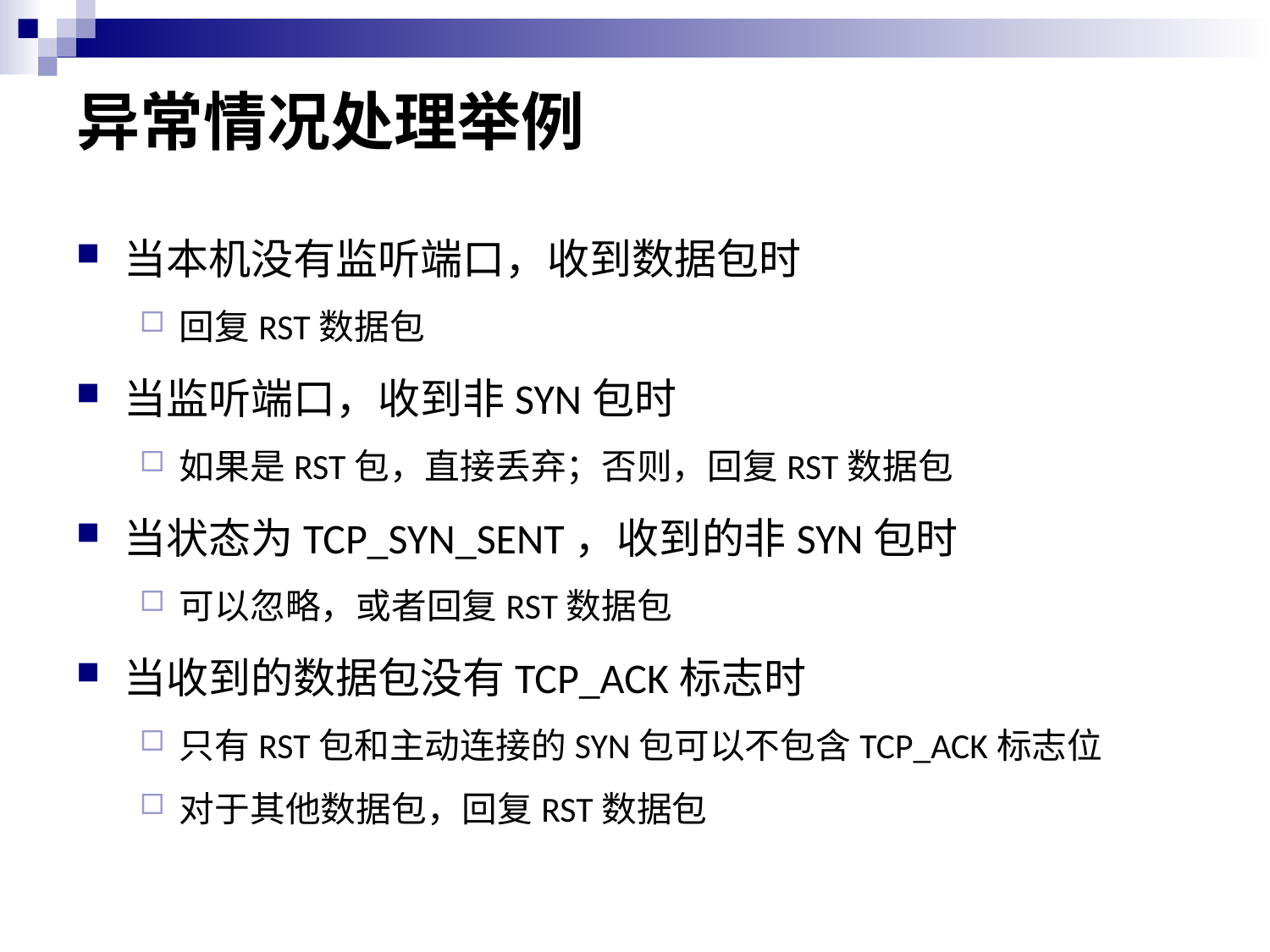

# 异常情况处理举例
当本机没有监听端口，收到数据包时
回复RST数据包
当监听端口，收到非SYN包时
如果是RST包，直接丢弃；否则，回复RST数据包
当状态为TCP_SYN_SENT，收到的非SYN包时
可以忽略，或者回复RST数据包
当收到的数据包没有TCP_ACK标志时
只有RST包和主动连接的SYN包可以不包含TCP_ACK标志位
对于其他数据包，回复RST数据包